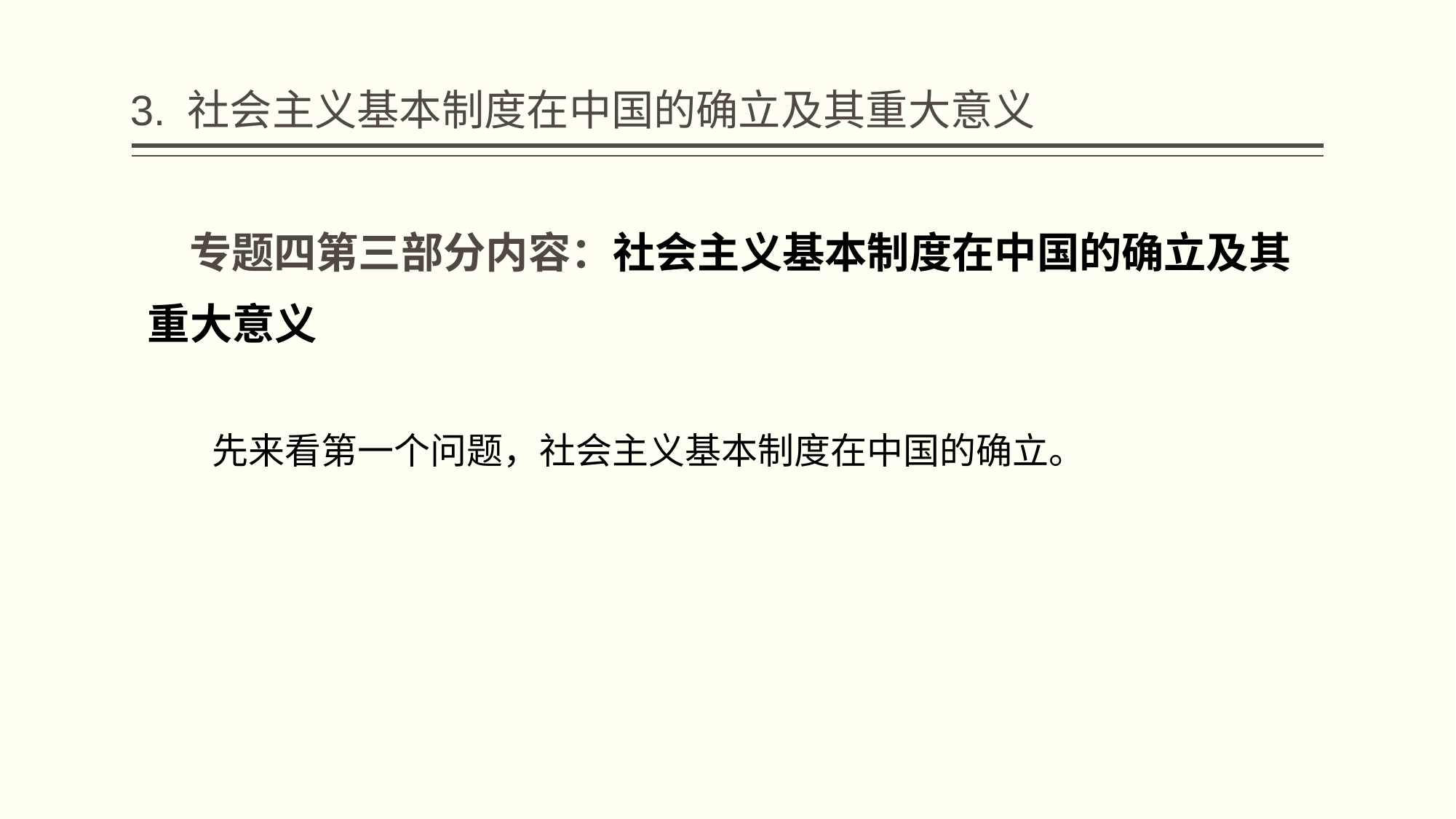

# 3. 社会主义基本制度在中国的确立及其重大意义
    专题四第三部分内容：社会主义基本制度在中国的确立及其重大意义
    先来看第一个问题，社会主义基本制度在中国的确立。